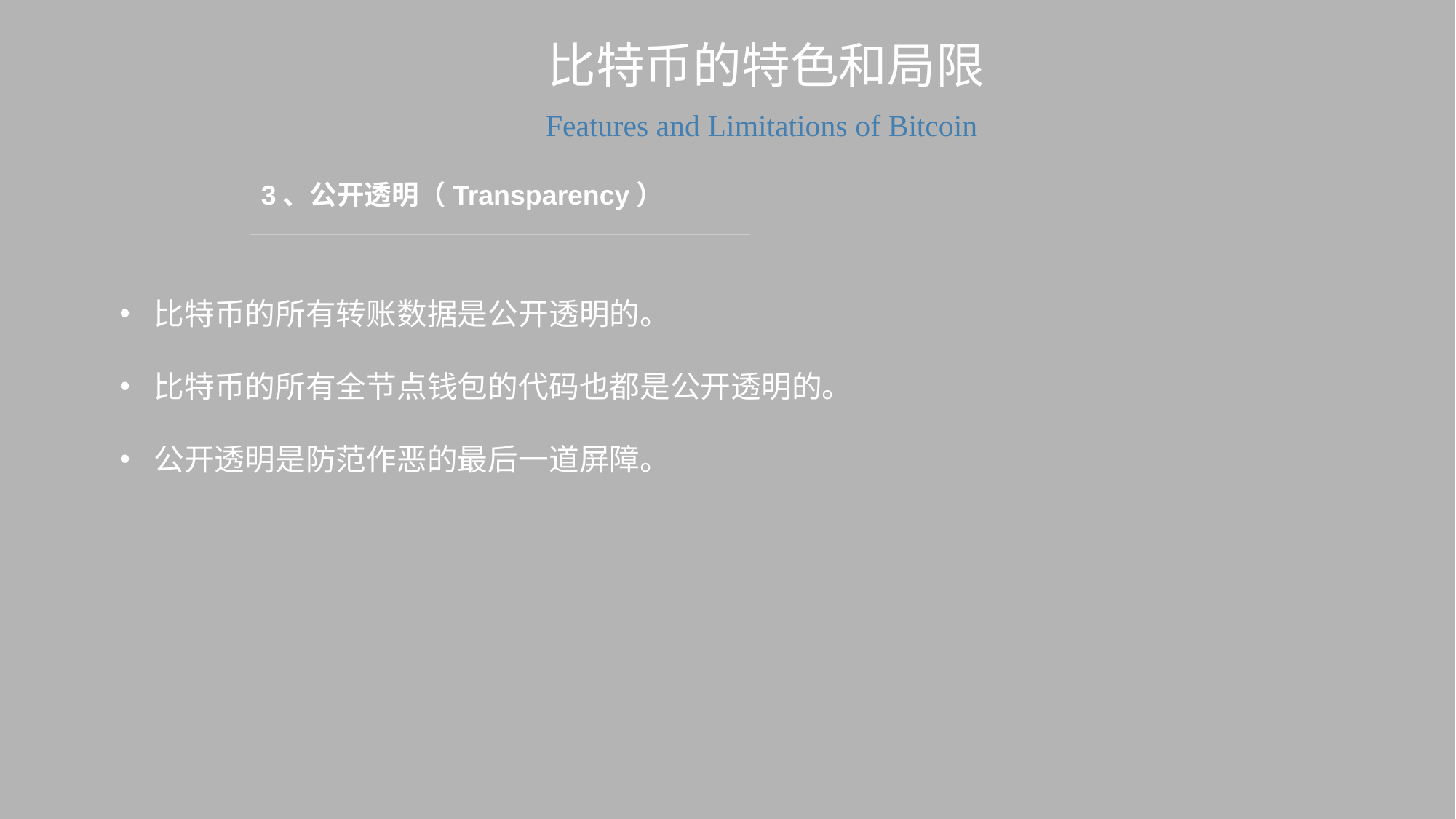

比特币的特色和局限
Features and Limitations of Bitcoin
3、公开透明（Transparency）
比特币的所有转账数据是公开透明的。

比特币的所有全节点钱包的代码也都是公开透明的。

公开透明是防范作恶的最后一道屏障。